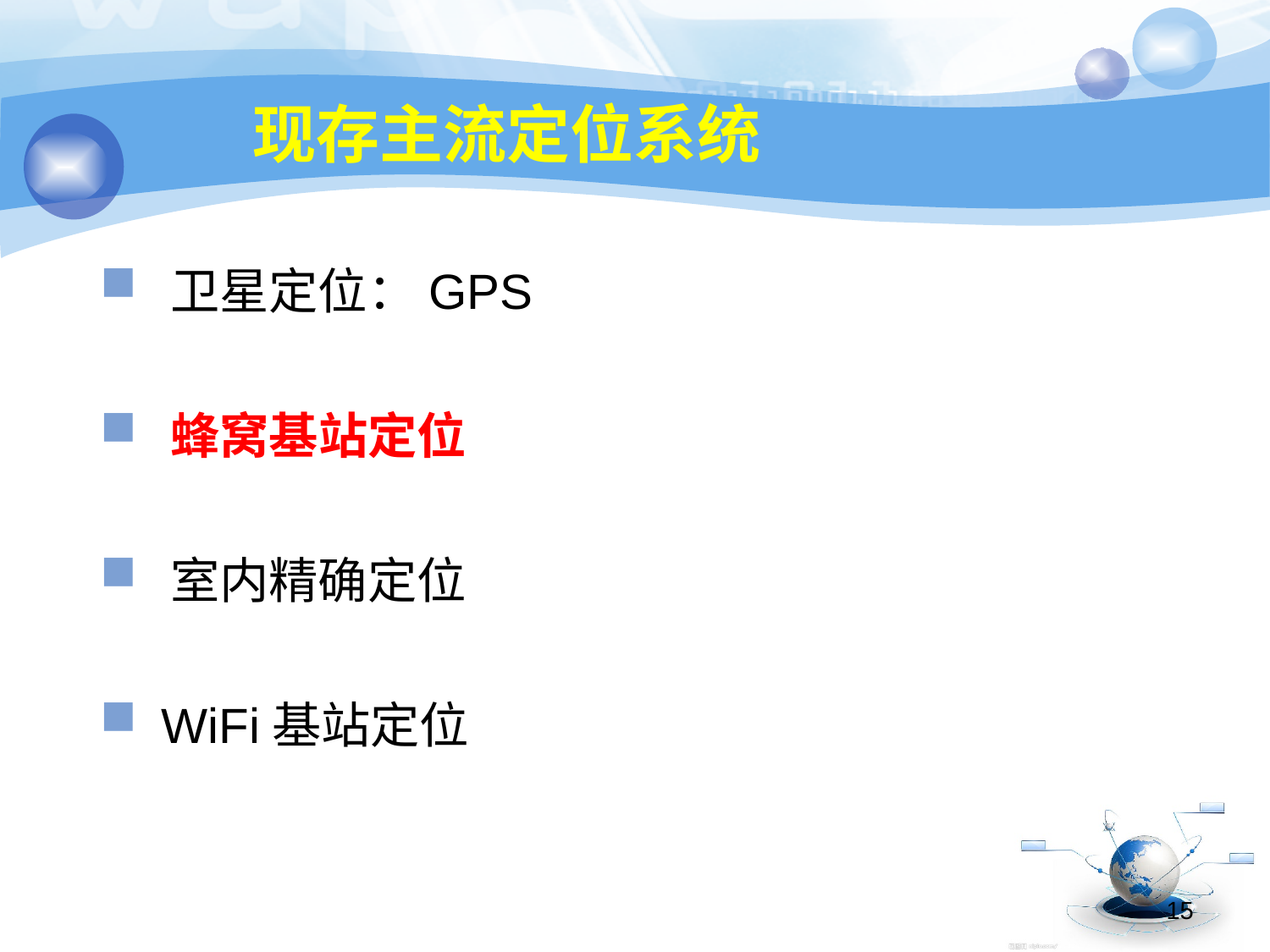

# 现存主流定位系统
 卫星定位：GPS

 蜂窝基站定位

 室内精确定位

 WiFi基站定位

15